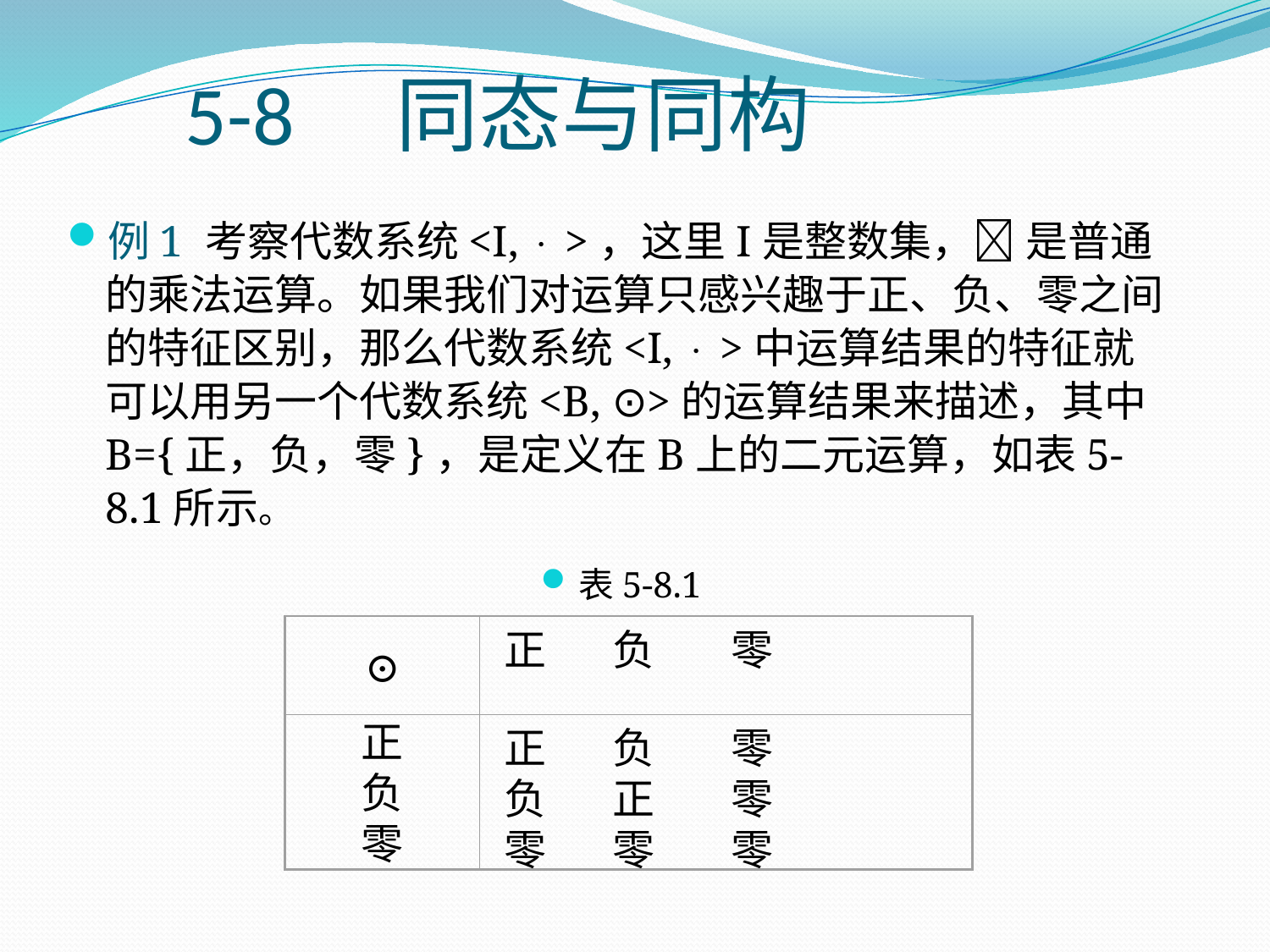

# 5-8　同态与同构
例1 考察代数系统<I, ⋅ >，这里I是整数集，⋅ 是普通的乘法运算。如果我们对运算只感兴趣于正、负、零之间的特征区别，那么代数系统<I, ⋅ >中运算结果的特征就可以用另一个代数系统<B, ⊙>的运算结果来描述，其中B={正，负，零}，是定义在B上的二元运算，如表5-8.1所示。
表5-8.1

⊙

正       负        零

正
负
零

正       负        零
负       正        零
零       零        零